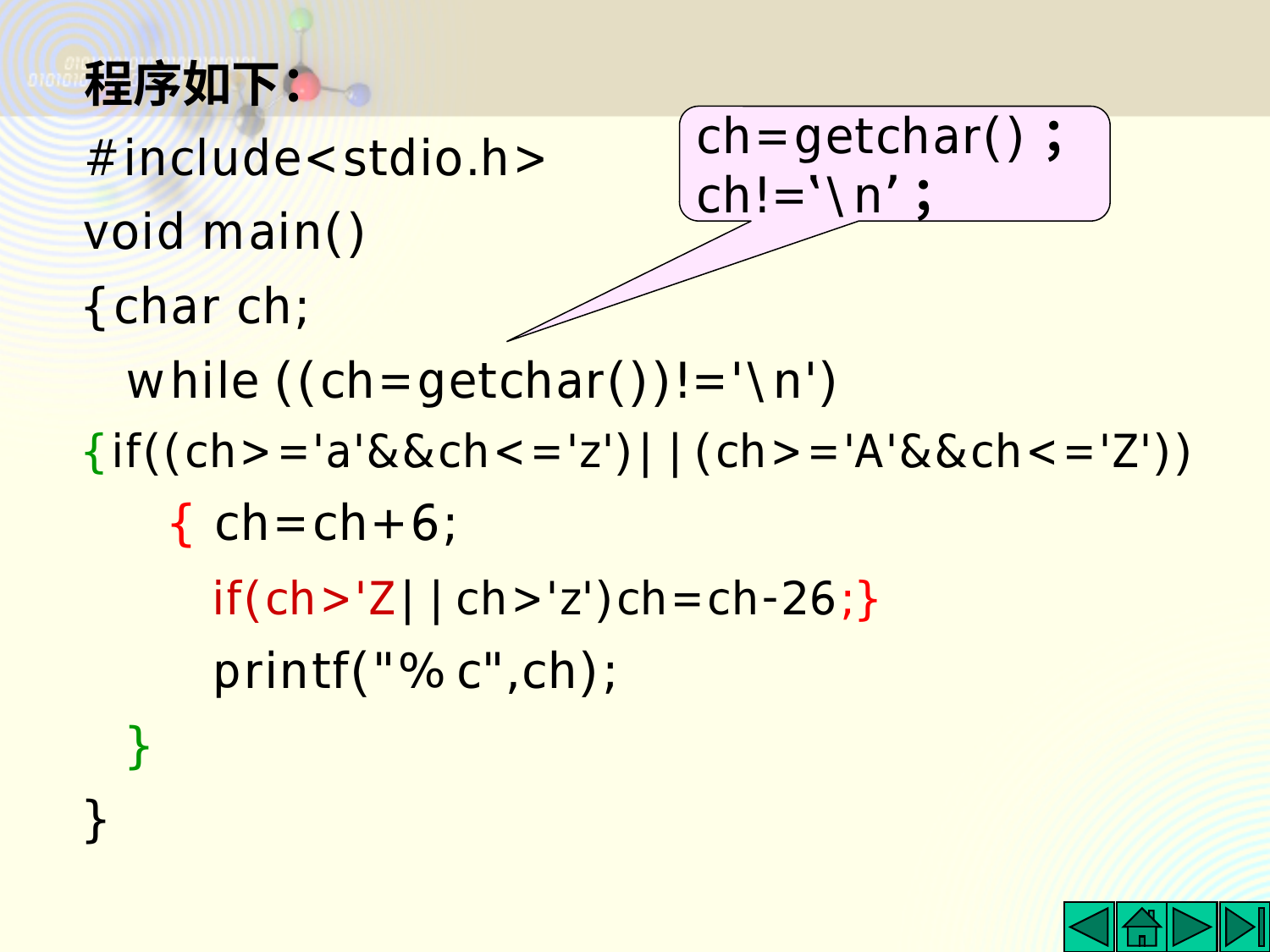

程序如下：
#include<stdio.h>
void main()
{char ch;
   while ((ch=getchar())!='\n')
{if((ch>='a'&&ch<='z')||(ch>='A'&&ch<='Z'))
      { ch=ch+6;
         if(ch>'Z||ch>'z')ch=ch-26;}
         printf("%c",ch);
   }
}
ch=getchar()；
ch!=‘\n’；